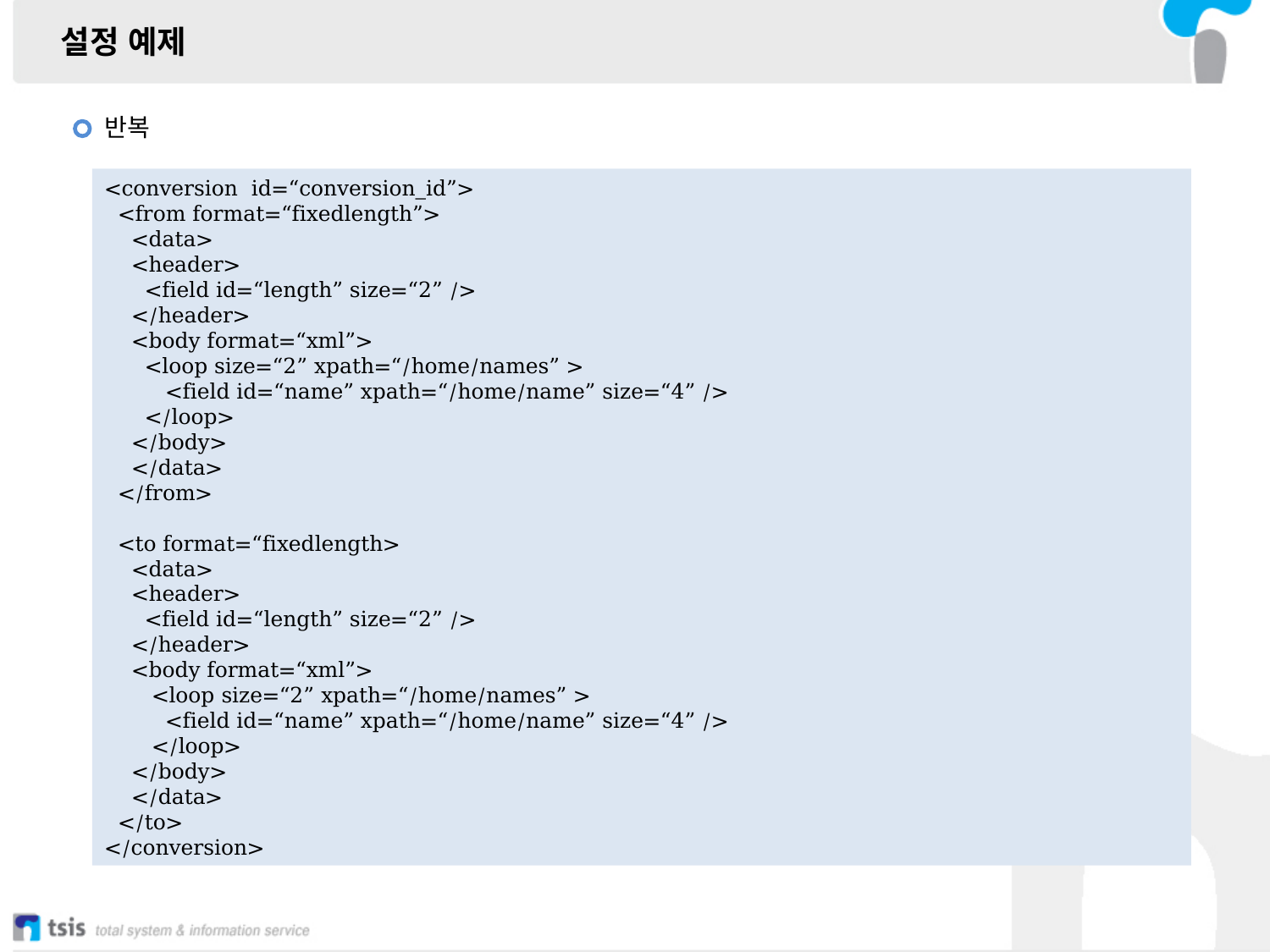

설정 예제
반복

<conversion  id=“conversion_id”>
  <from format=“fixedlength”>
    <data>
    <header>
      <field id=“length” size=“2” />
    </header>
    <body format=“xml”>
      <loop size=“2” xpath=“/home/names” >
         <field id=“name” xpath=“/home/name” size=“4” />
      </loop>
    </body>
    </data>
  </from>

  <to format=“fixedlength>
    <data>
    <header>
      <field id=“length” size=“2” />
    </header>
    <body format=“xml”>
       <loop size=“2” xpath=“/home/names” >
         <field id=“name” xpath=“/home/name” size=“4” />
       </loop>
    </body>
    </data>
  </to>
</conversion>